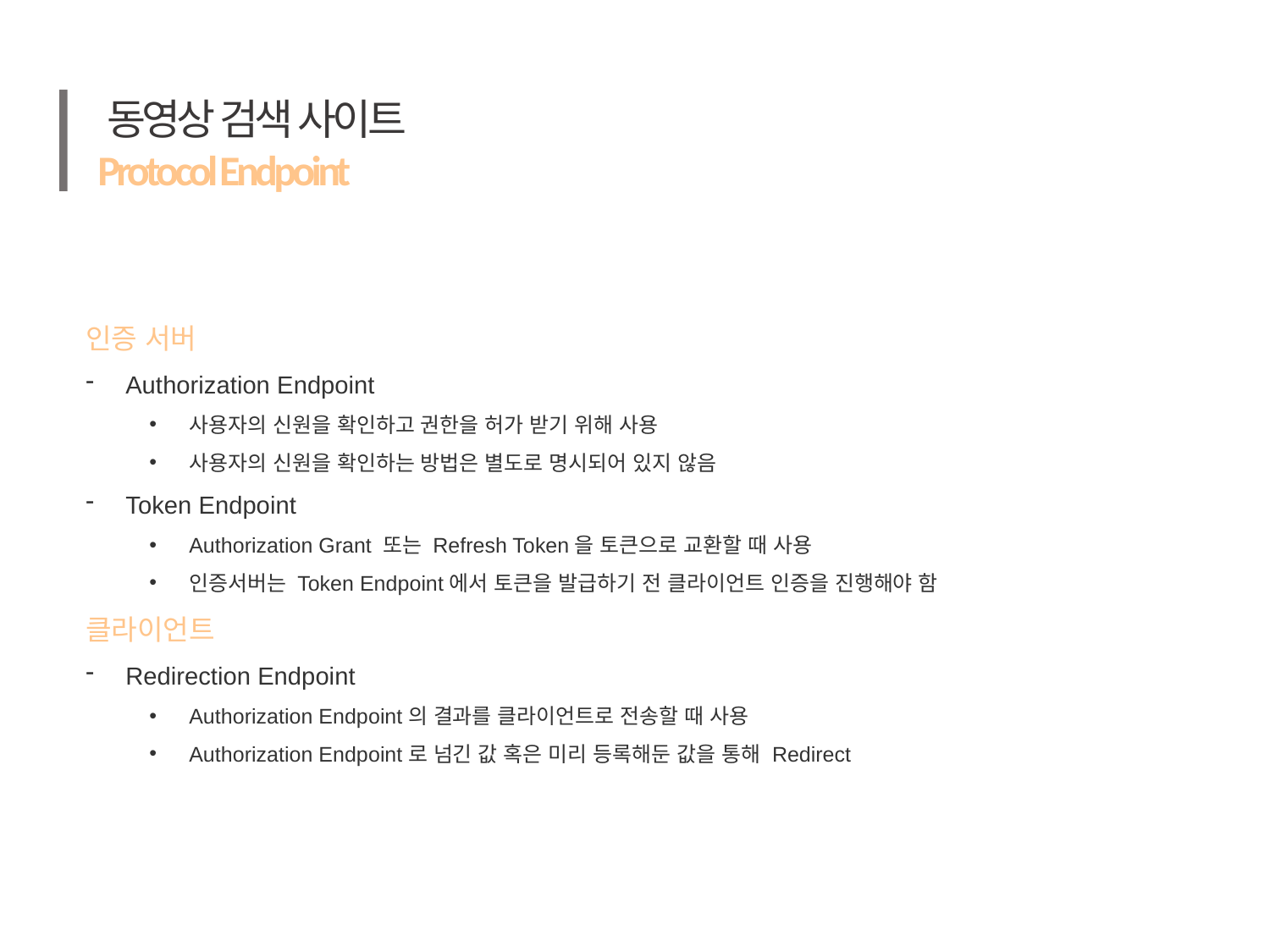

# 동영상 검색 사이트

Protocol Endpoint
인증 서버
Authorization Endpoint
사용자의 신원을 확인하고 권한을 허가 받기 위해 사용
사용자의 신원을 확인하는 방법은 별도로 명시되어 있지 않음
Token Endpoint
Authorization Grant 또는 Refresh Token을 토큰으로 교환할 때 사용
인증서버는 Token Endpoint에서 토큰을 발급하기 전 클라이언트 인증을 진행해야 함
클라이언트
Redirection Endpoint
Authorization Endpoint의 결과를 클라이언트로 전송할 때 사용
Authorization Endpoint로 넘긴 값 혹은 미리 등록해둔 값을 통해 Redirect